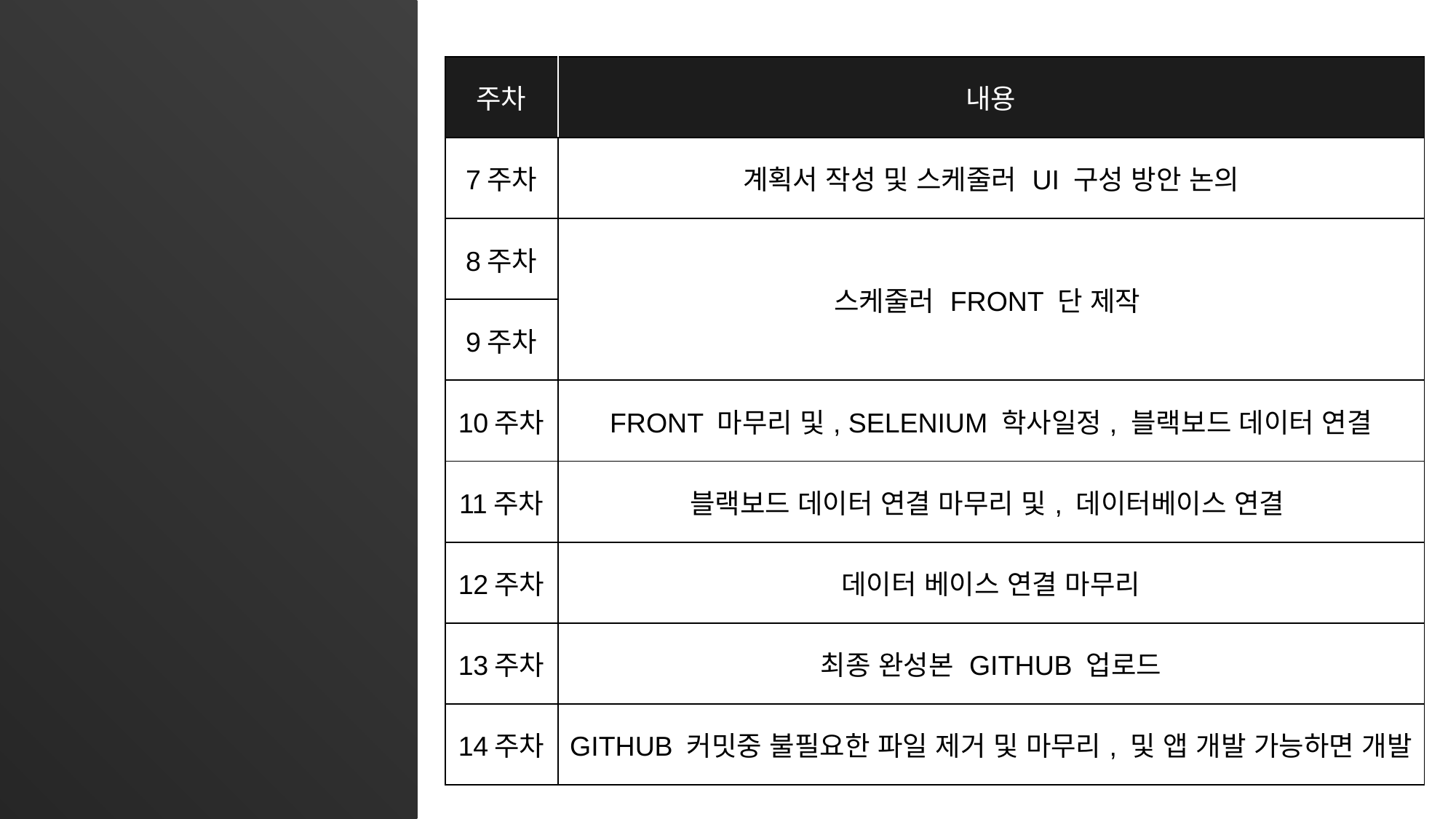

| 주차 | 내용 |
| --- | --- |
| 7주차 | 계획서 작성 및 스케줄러 UI 구성 방안 논의 |
| 8주차 | 스케줄러 FRONT 단 제작 |
| 9주차 |  |
| 10주차 | FRONT 마무리 및, SELENIUM 학사일정, 블랙보드 데이터 연결 |
| 11주차 | 블랙보드 데이터 연결 마무리 및, 데이터베이스 연결 |
| 12주차 | 데이터 베이스 연결 마무리 |
| 13주차 | 최종 완성본 GITHUB 업로드 |
| 14주차 | GITHUB 커밋중 불필요한 파일 제거 및 마무리, 및 앱 개발 가능하면 개발 |
구현 일정